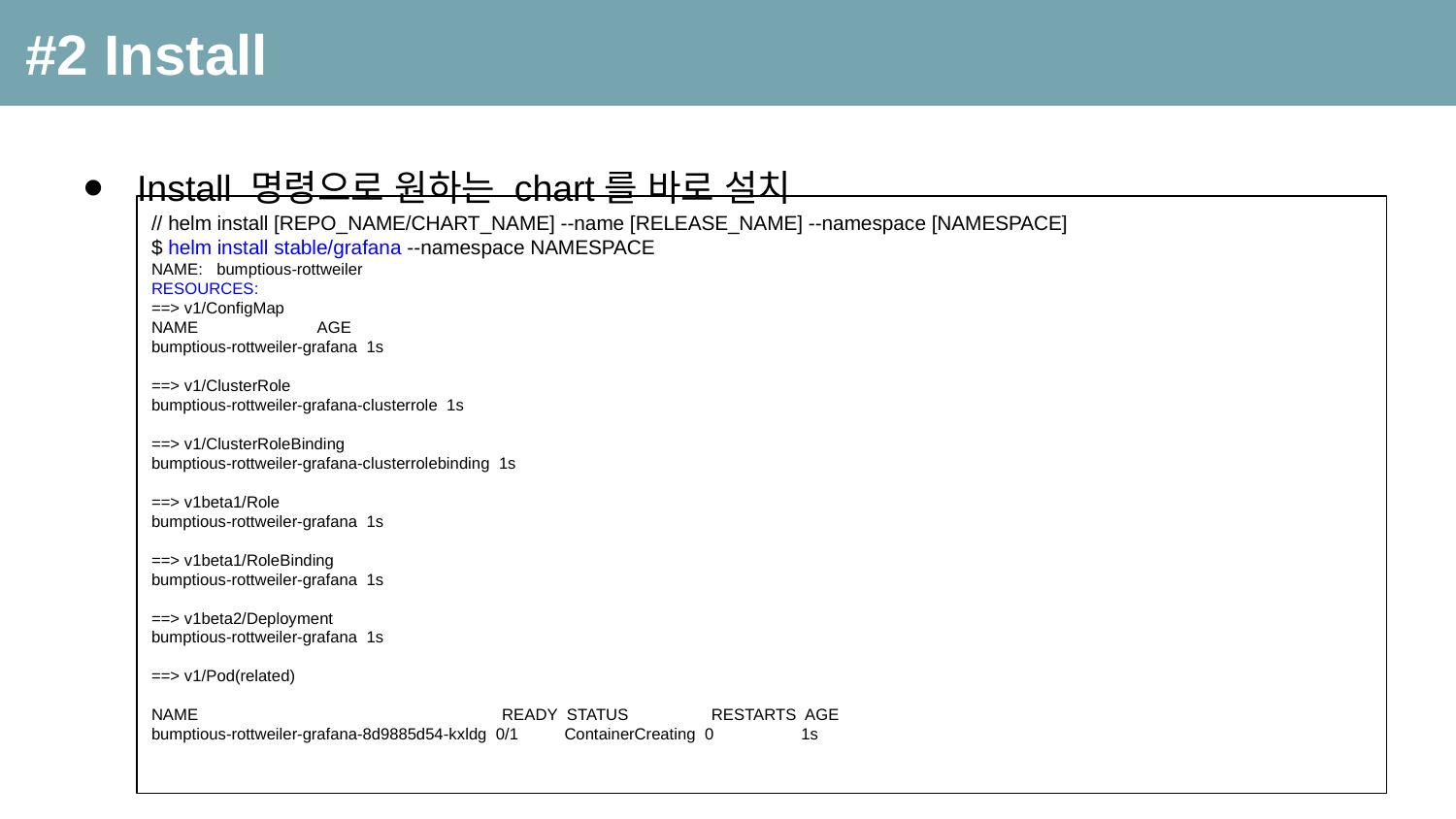

#2 Install
Install 명령으로 원하는 chart를 바로 설치
// helm install [REPO_NAME/CHART_NAME] --name [RELEASE_NAME] --namespace [NAMESPACE]
$ helm install stable/grafana --namespace NAMESPACE
NAME:   bumptious-rottweiler
RESOURCES:
==> v1/ConfigMap
NAME                          AGE
bumptious-rottweiler-grafana  1s
==> v1/ClusterRole
bumptious-rottweiler-grafana-clusterrole  1s
==> v1/ClusterRoleBinding
bumptious-rottweiler-grafana-clusterrolebinding  1s
==> v1beta1/Role
bumptious-rottweiler-grafana  1s
==> v1beta1/RoleBinding
bumptious-rottweiler-grafana  1s
==> v1beta2/Deployment
bumptious-rottweiler-grafana  1s
==> v1/Pod(related)
NAME                                                                  READY  STATUS                  RESTARTS  AGE
bumptious-rottweiler-grafana-8d9885d54-kxldg  0/1          ContainerCreating  0                   1s